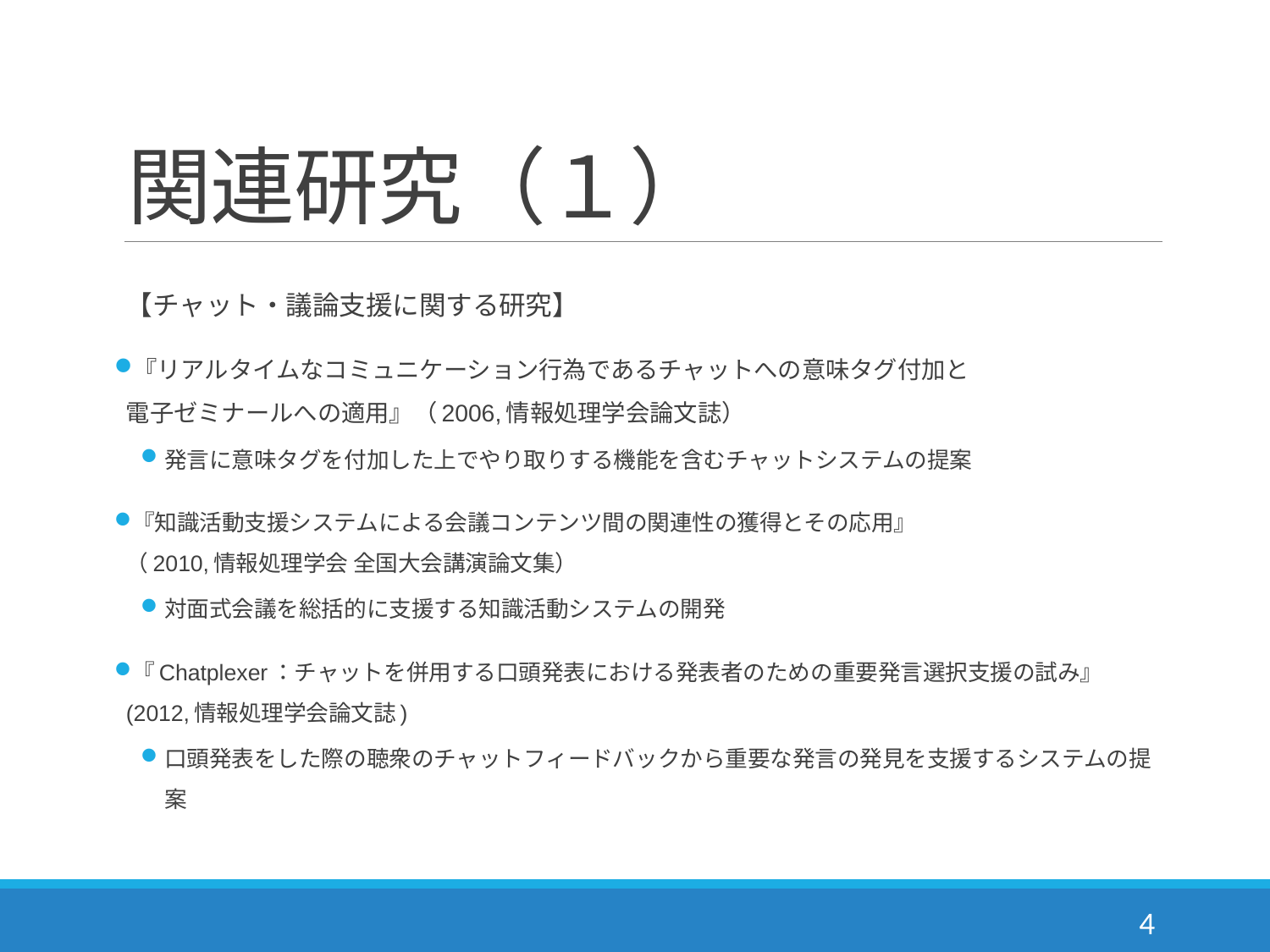

# 関連研究（１）
【チャット・議論支援に関する研究】
『リアルタイムなコミュニケーション行為であるチャットへの意味タグ付加と
電子ゼミナールへの適用』（2006,情報処理学会論文誌）
発言に意味タグを付加した上でやり取りする機能を含むチャットシステムの提案
『知識活動支援システムによる会議コンテンツ間の関連性の獲得とその応用』
（2010,情報処理学会 全国大会講演論文集）
対面式会議を総括的に支援する知識活動システムの開発
『Chatplexer：チャットを併用する口頭発表における発表者のための重要発言選択支援の試み』(2012,情報処理学会論文誌)
口頭発表をした際の聴衆のチャットフィードバックから重要な発言の発見を支援するシステムの提案

4